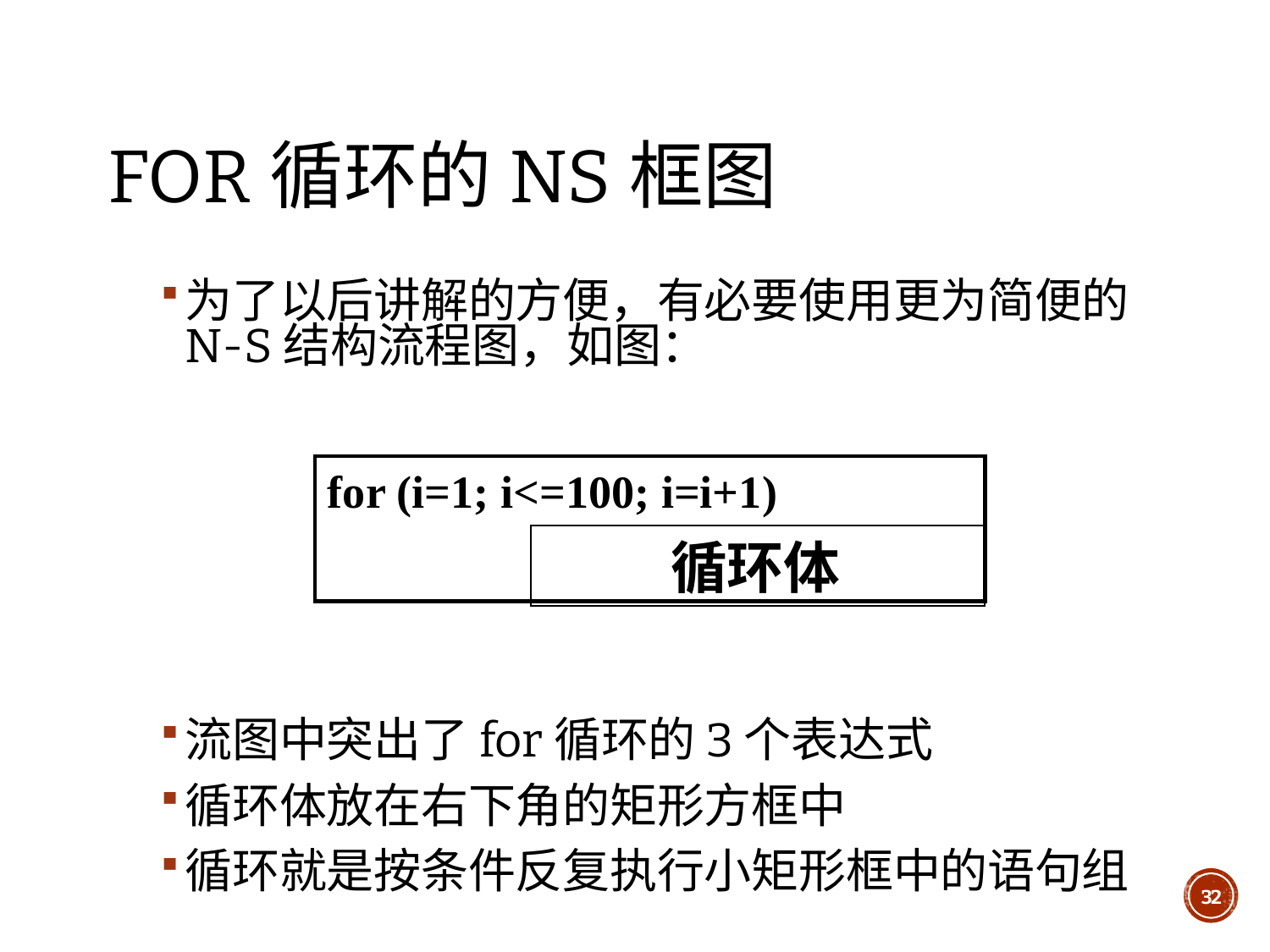

# for循环的NS框图
为了以后讲解的方便，有必要使用更为简便的N-S结构流程图，如图：

流图中突出了for循环的3个表达式
循环体放在右下角的矩形方框中
循环就是按条件反复执行小矩形框中的语句组
for (i=1; i<=100; i=i+1)

循环体
32